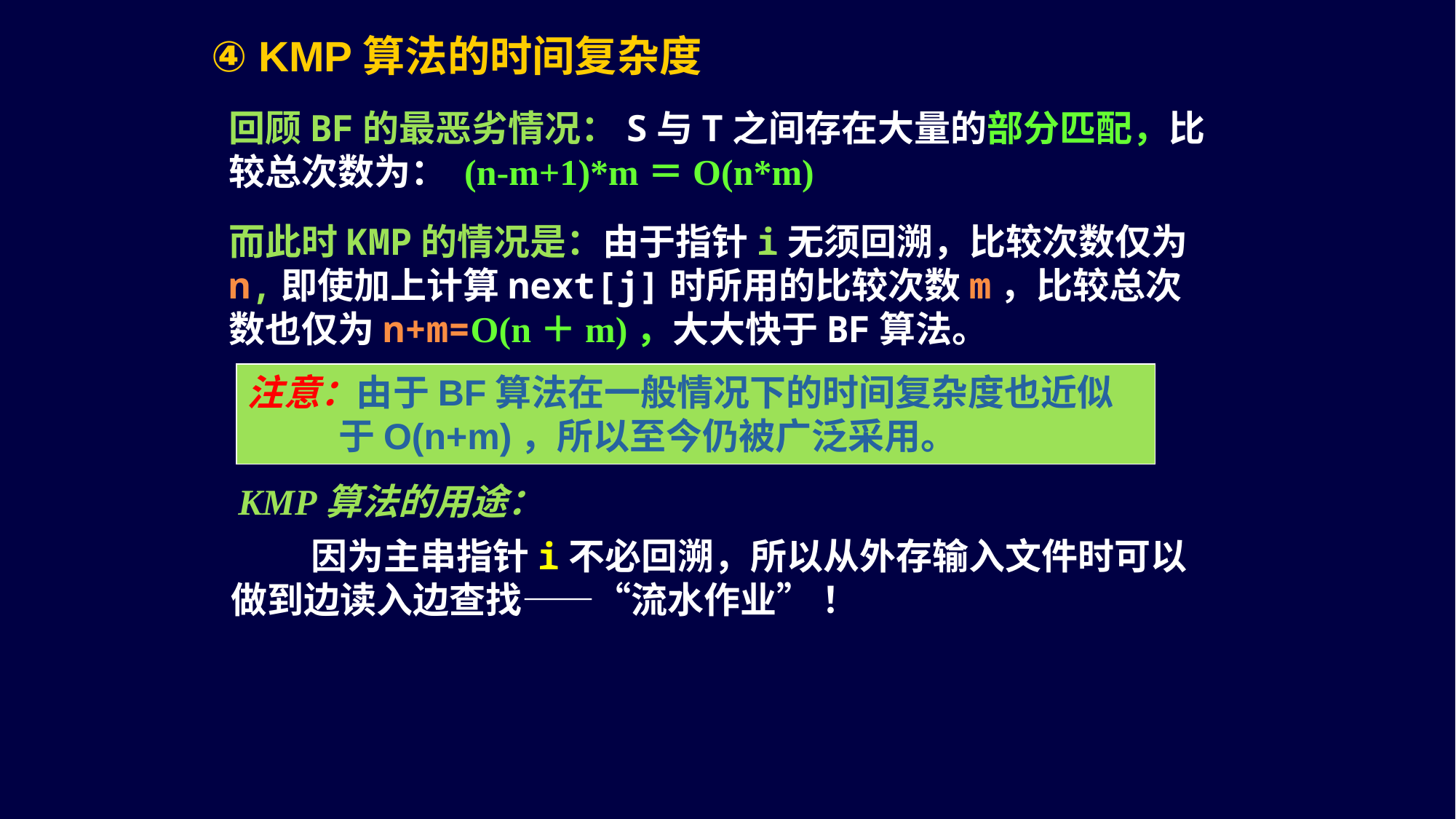

# ④ KMP算法的时间复杂度
回顾BF的最恶劣情况：S与T之间存在大量的部分匹配，比较总次数为： (n-m+1)*m＝O(n*m)
而此时KMP的情况是：由于指针i无须回溯，比较次数仅为n,即使加上计算next[j]时所用的比较次数m，比较总次数也仅为n+m=O(n＋m)，大大快于BF算法。
注意：由于BF算法在一般情况下的时间复杂度也近似于O(n+m)，所以至今仍被广泛采用。
KMP算法的用途：
因为主串指针i不必回溯，所以从外存输入文件时可以做到边读入边查找——“流水作业” ！
29